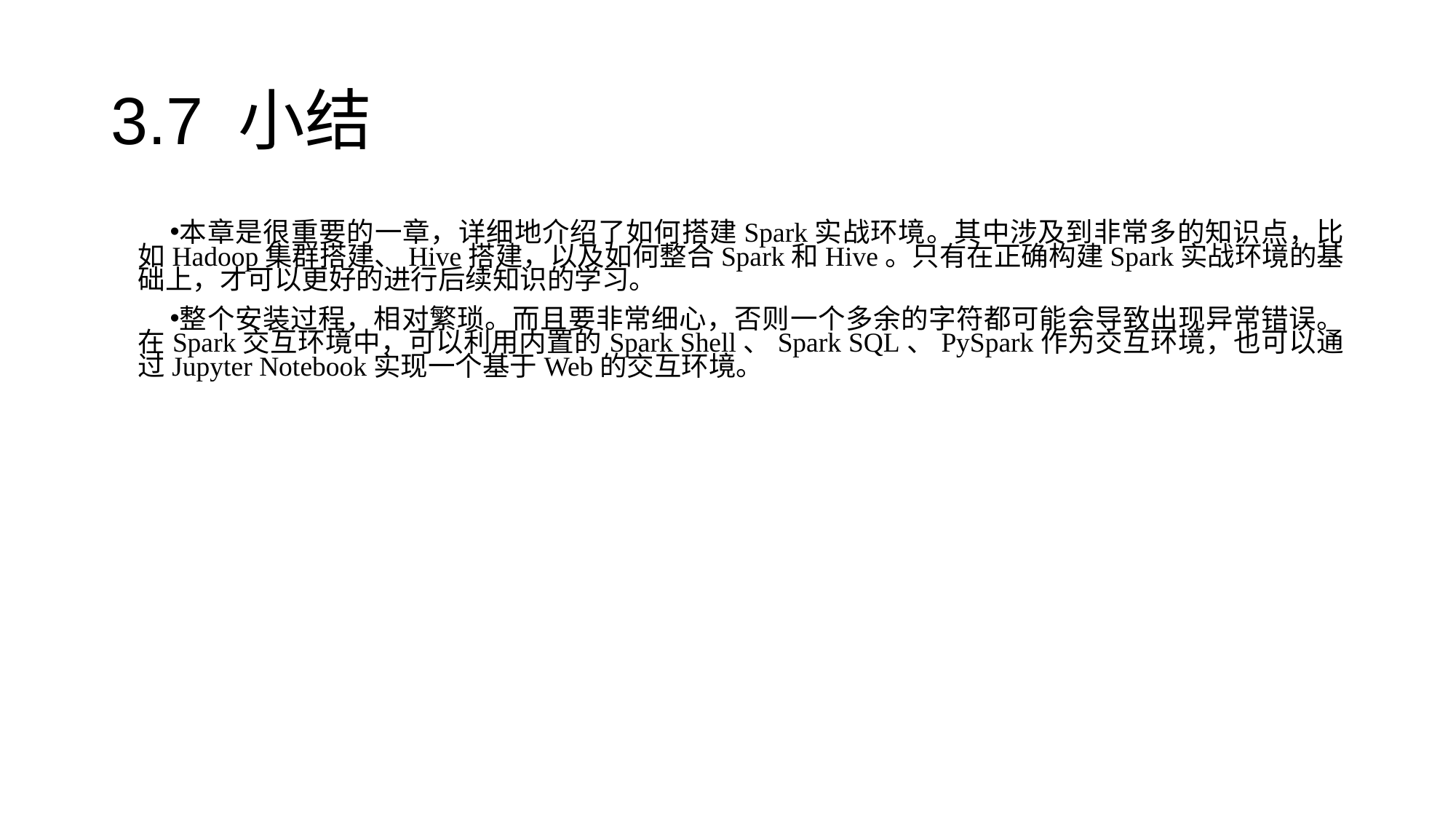

# 3.7 小结
本章是很重要的一章，详细地介绍了如何搭建Spark实战环境。其中涉及到非常多的知识点，比如Hadoop集群搭建、Hive搭建，以及如何整合Spark和Hive。只有在正确构建Spark实战环境的基础上，才可以更好的进行后续知识的学习。
整个安装过程，相对繁琐。而且要非常细心，否则一个多余的字符都可能会导致出现异常错误。在Spark交互环境中，可以利用内置的Spark Shell、Spark SQL、PySpark作为交互环境，也可以通过Jupyter Notebook实现一个基于Web的交互环境。